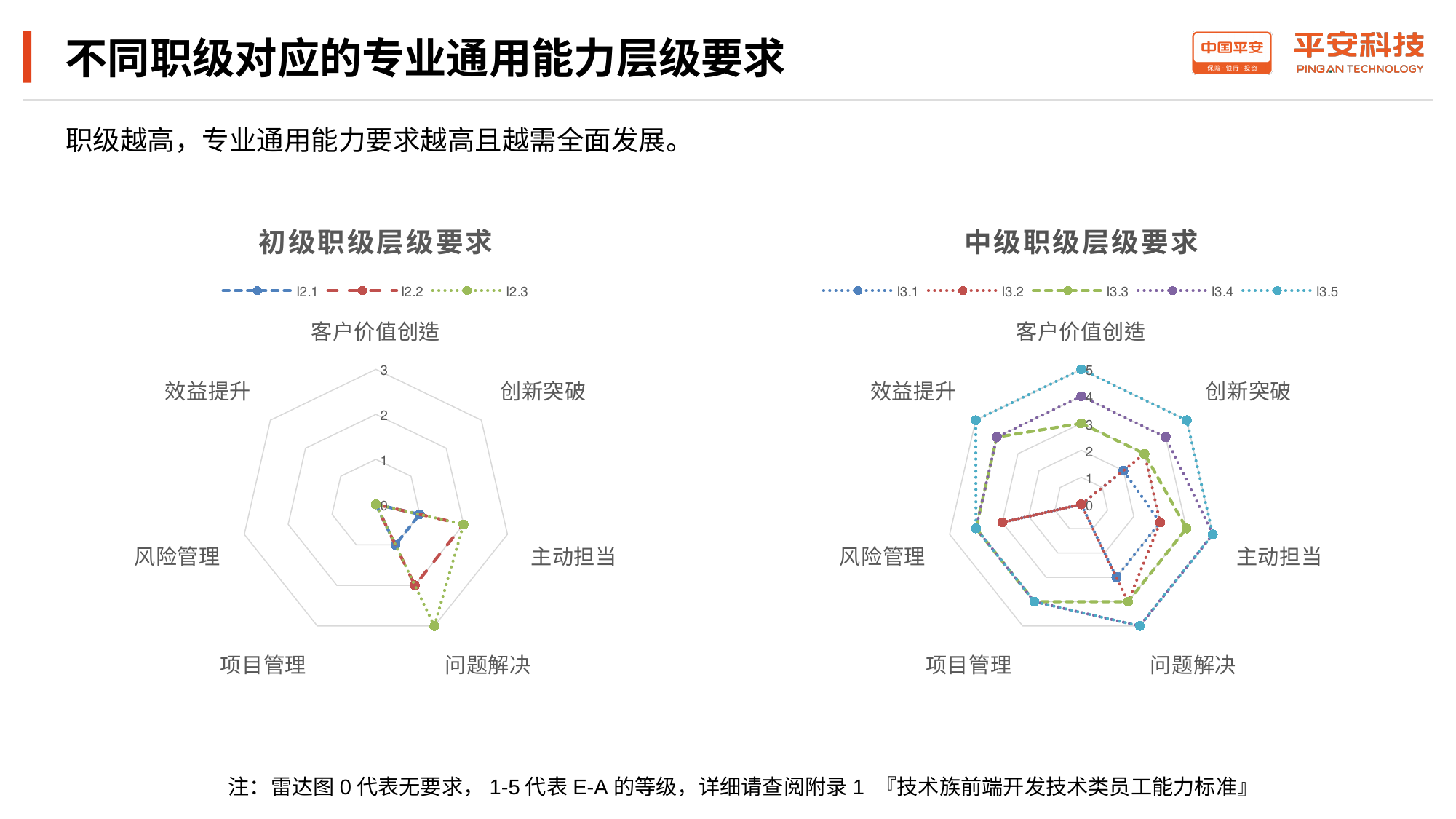

不同职级对应的专业通用能力层级要求
职级越高，专业通用能力要求越高且越需全面发展。

### Chart: 初级职级层级要求

| Category | I2.1 | I2.2 | I2.3 |
|---|---|---|---|
| 客户价值创造 | 0.0 | 0.0 | 0.0 |
| 创新突破 | 0.0 | 0.0 | 0.0 |
| 主动担当 | 1.0 | 2.0 | 2.0 |
| 问题解决 | 1.0 | 2.0 | 3.0 |
| 项目管理 | 0.0 | 0.0 | 0.0 |
| 风险管理 | 0.0 | 0.0 | 0.0 |
| 效益提升 | 0.0 | 0.0 | 0.0 |

### Chart: 中级职级层级要求

| Category | I3.1 | I3.2 | I3.3 | I3.4 | I3.5 |
|---|---|---|---|---|---|
| 客户价值创造 | 0.0 | 0.0 | 3.0 | 4.0 | 5.0 |
| 创新突破 | 2.0 | 3.0 | 3.0 | 4.0 | 5.0 |
| 主动担当 | 3.0 | 3.0 | 4.0 | 5.0 | 5.0 |
| 问题解决 | 3.0 | 4.0 | 4.0 | 5.0 | 5.0 |
| 项目管理 | 0.0 | 0.0 | 4.0 | 4.0 | 4.0 |
| 风险管理 | 3.0 | 3.0 | 4.0 | 4.0 | 4.0 |
| 效益提升 | 0.0 | 0.0 | 4.0 | 4.0 | 5.0 |
注：雷达图0代表无要求，1-5代表E-A的等级，详细请查阅附录1 『技术族前端开发技术类员工能力标准』